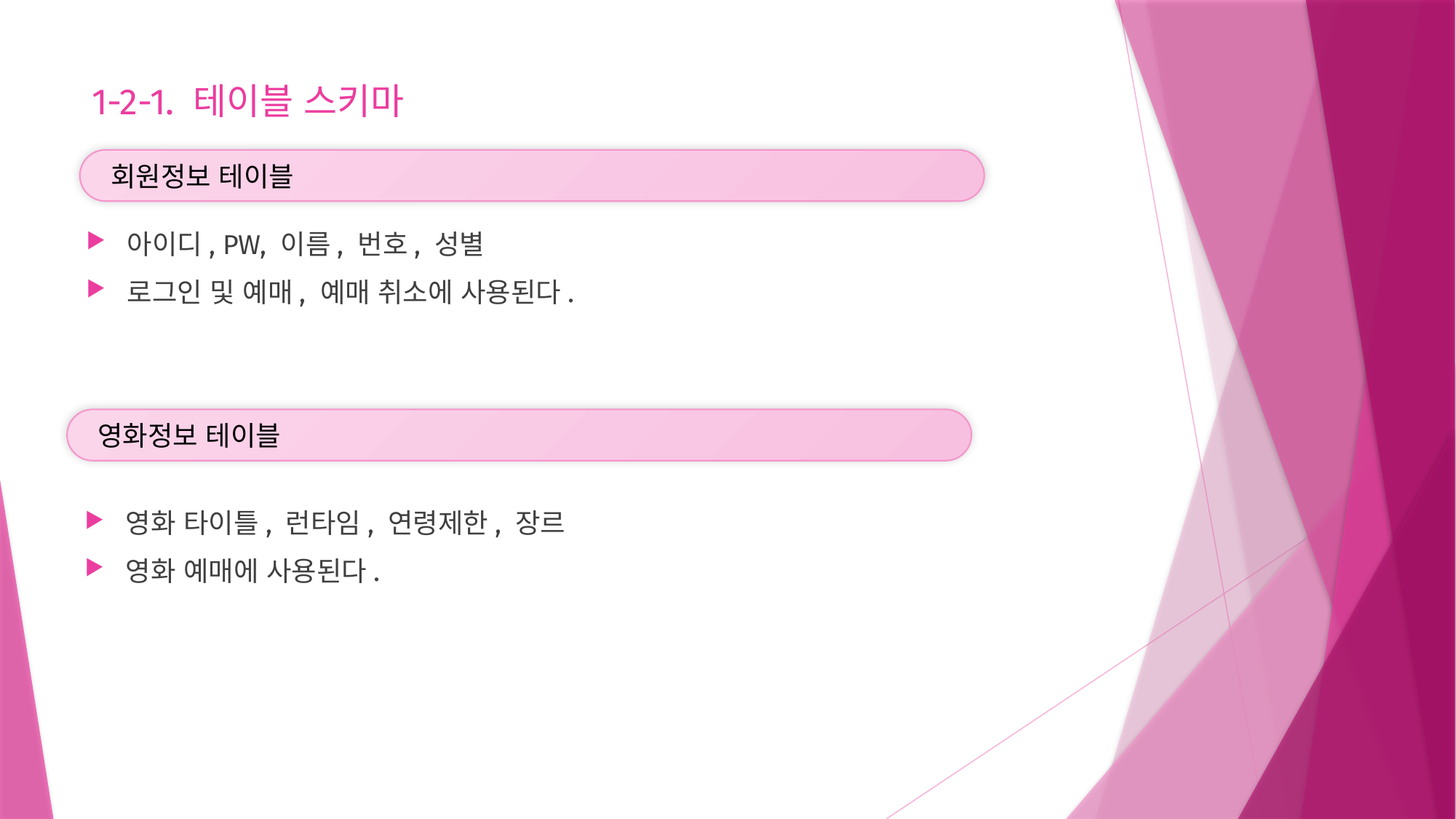

1-2-1. 테이블 스키마
 회원정보 테이블
아이디, PW, 이름, 번호, 성별
로그인 및 예매, 예매 취소에 사용된다.

 영화정보 테이블
영화 타이틀, 런타임, 연령제한, 장르
영화 예매에 사용된다.